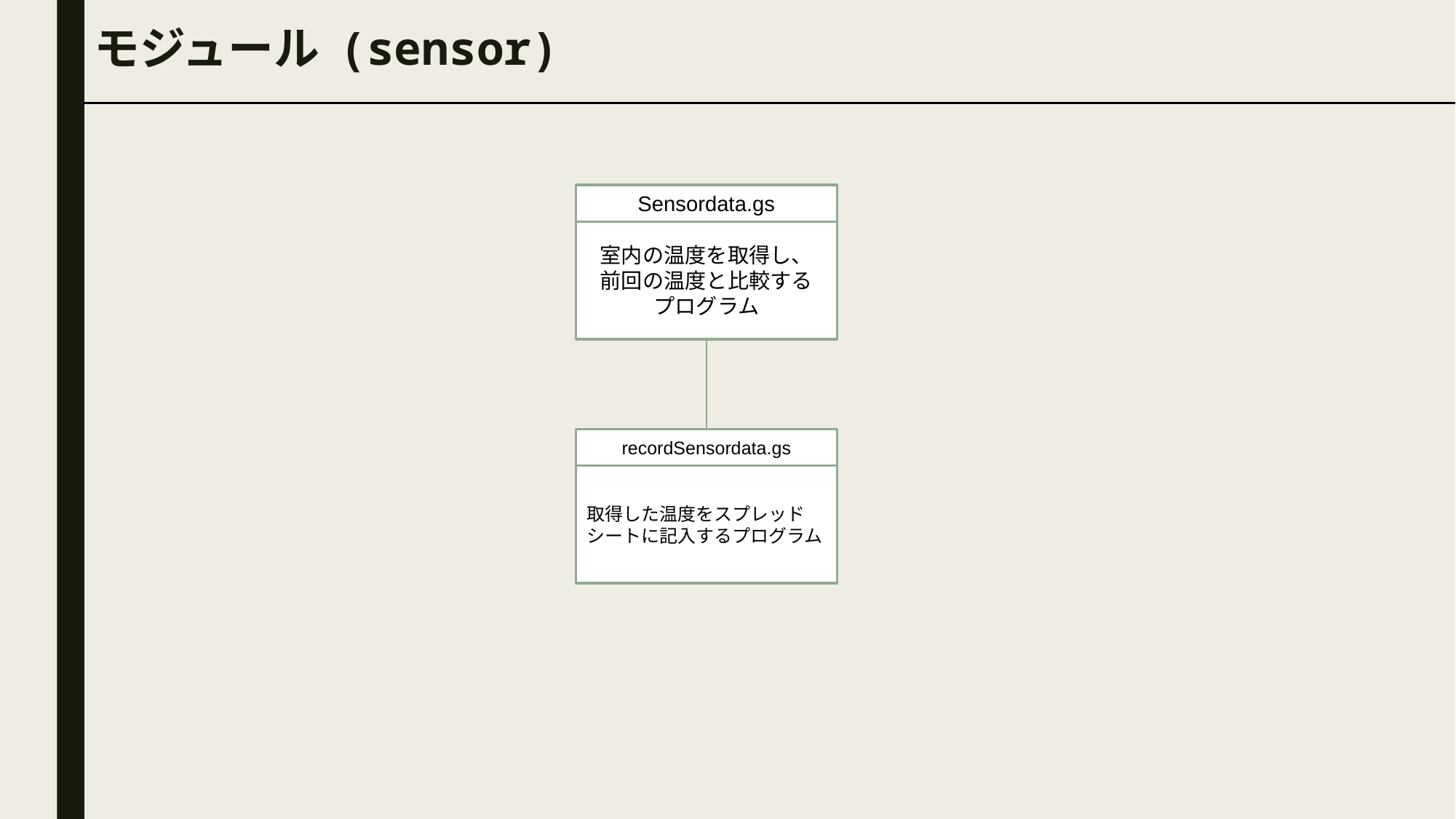

# モジュール (sensor)
Sensordata.gs
室内の温度を取得し、
前回の温度と比較する
プログラム
recordSensordata.gs
取得した温度をスプレッドシートに記入するプログラム